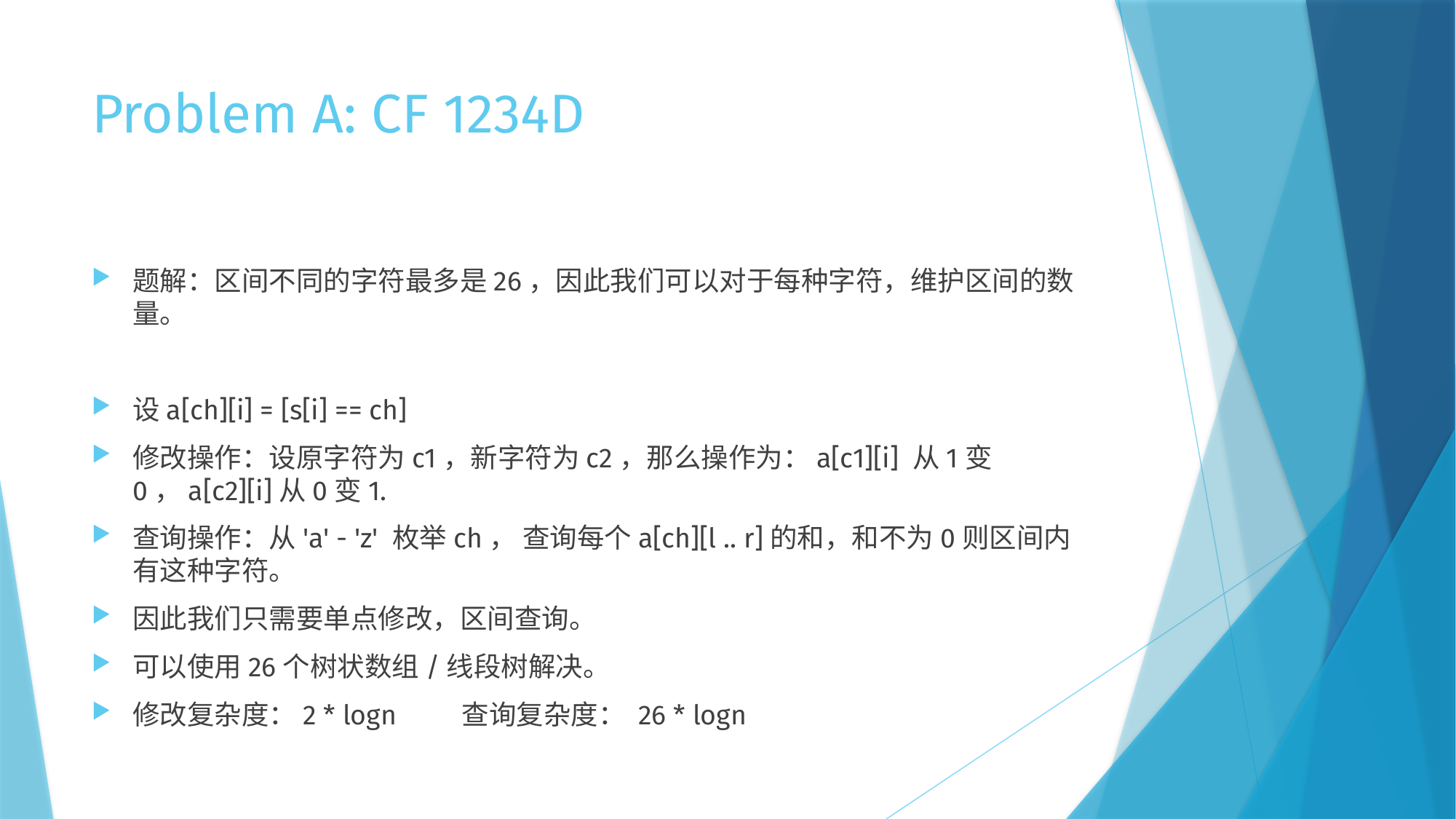

# Problem A: CF 1234D
题解：区间不同的字符最多是26，因此我们可以对于每种字符，维护区间的数量。

设a[ch][i] = [s[i] == ch]
修改操作：设原字符为c1，新字符为c2，那么操作为：a[c1][i] 从1变0，a[c2][i]从0变1.
查询操作：从'a' - 'z' 枚举ch， 查询每个a[ch][l .. r]的和，和不为0则区间内有这种字符。
因此我们只需要单点修改，区间查询。
可以使用26个树状数组/线段树解决。
修改复杂度：2 * logn        查询复杂度： 26 * logn